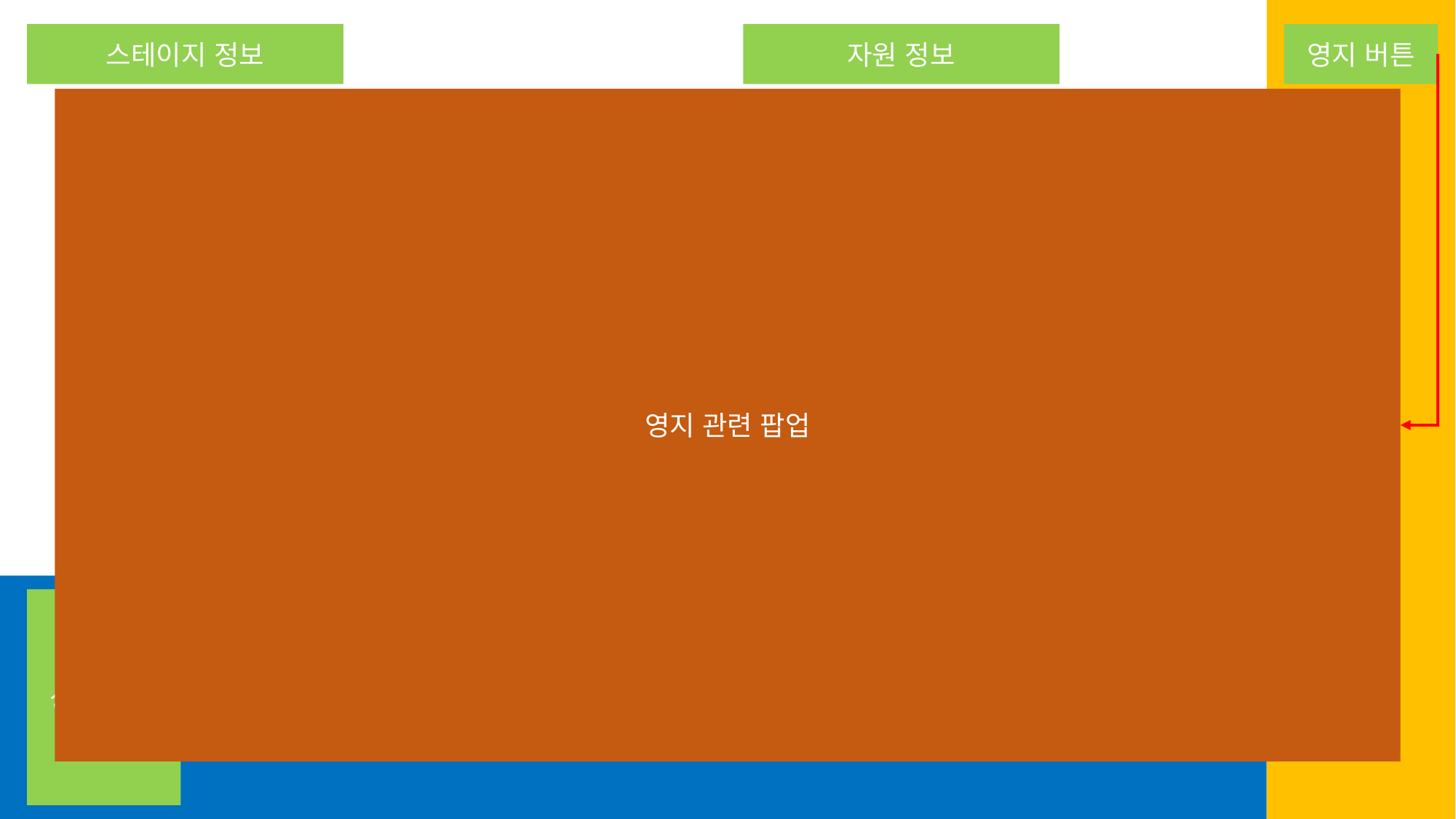

영지
스테이지 정보
자원 정보
영지 버튼
영지 관련 팝업
상태창
상태 정보